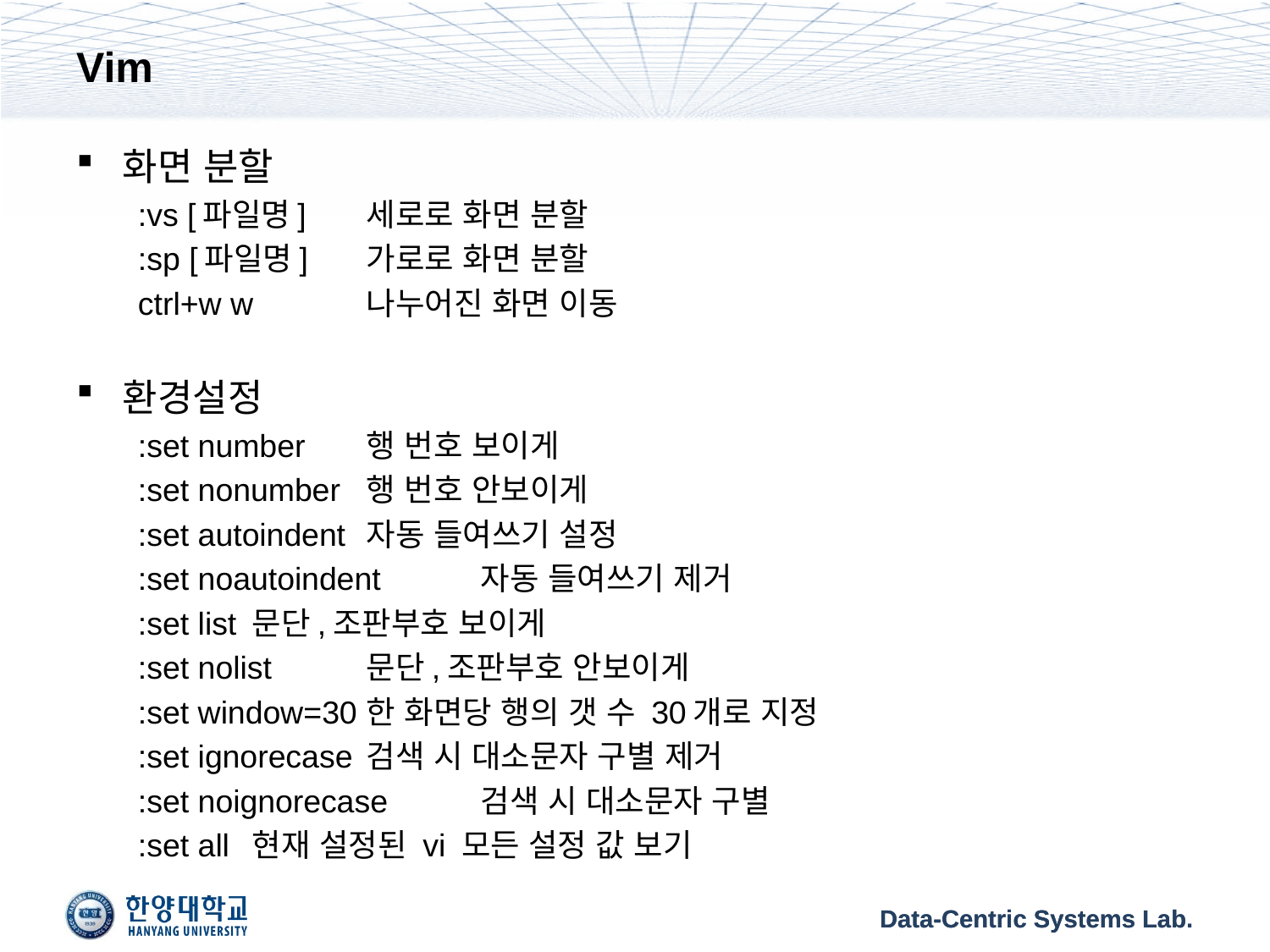

# Vim
화면 분할
:vs [파일명]		세로로 화면 분할
:sp [파일명]		가로로 화면 분할
ctrl+w w		나누어진 화면 이동

환경설정
:set number		행 번호 보이게
:set nonumber	행 번호 안보이게
:set autoindent	자동 들여쓰기 설정
:set noautoindent	자동 들여쓰기 제거
:set list		문단,조판부호 보이게
:set nolist		문단,조판부호 안보이게
:set window=30	한 화면당 행의 갯 수 30개로 지정
:set ignorecase	검색 시 대소문자 구별 제거
:set noignorecase	검색 시 대소문자 구별
:set all		현재 설정된 vi 모든 설정 값 보기